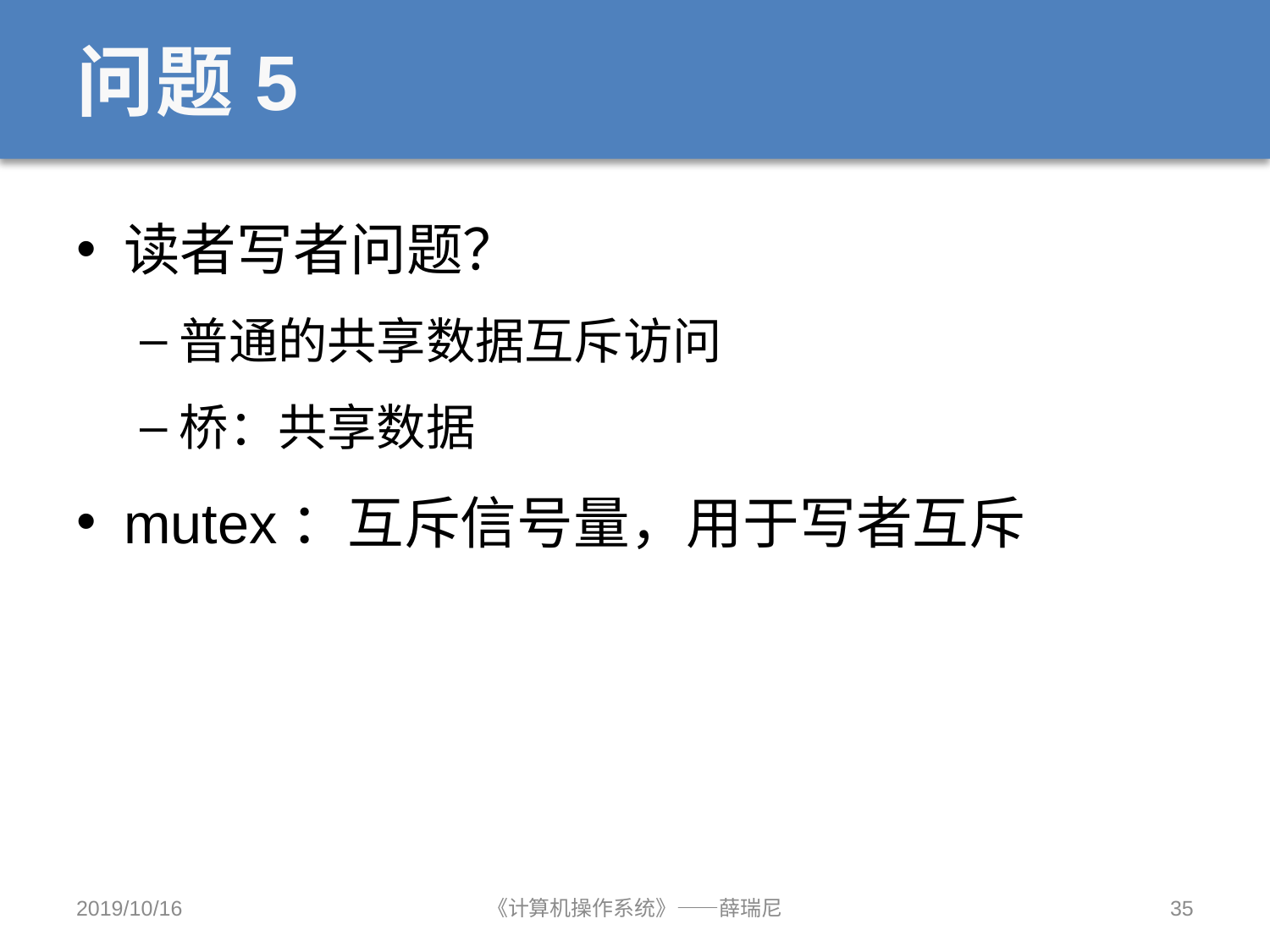

# 问题5
读者写者问题？
普通的共享数据互斥访问
桥：共享数据
mutex：互斥信号量，用于写者互斥

2019/10/16
《计算机操作系统》——薛瑞尼
35